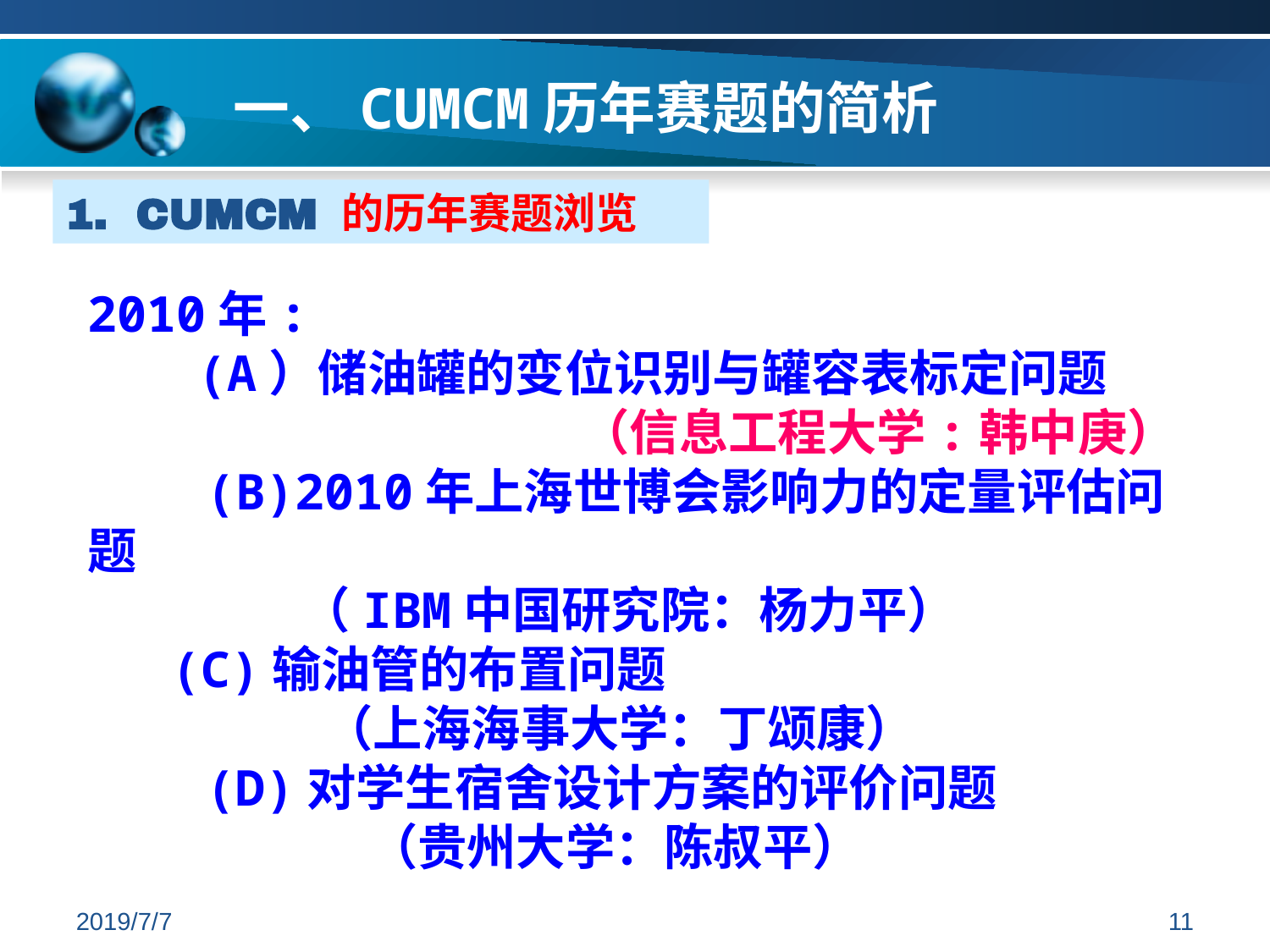

一、CUMCM历年赛题的简析
1.  CUMCM 的历年赛题浏览
2010年:
　　(A）储油罐的变位识别与罐容表标定问题
　　　　　　　　　　（信息工程大学:韩中庚）
    (B)2010年上海世博会影响力的定量评估问题
                  （IBM中国研究院：杨力平）
　  (C)输油管的布置问题
                    （上海海事大学：丁颂康）
    (D)对学生宿舍设计方案的评价问题
                        （贵州大学：陈叔平）
2019/7/7
11